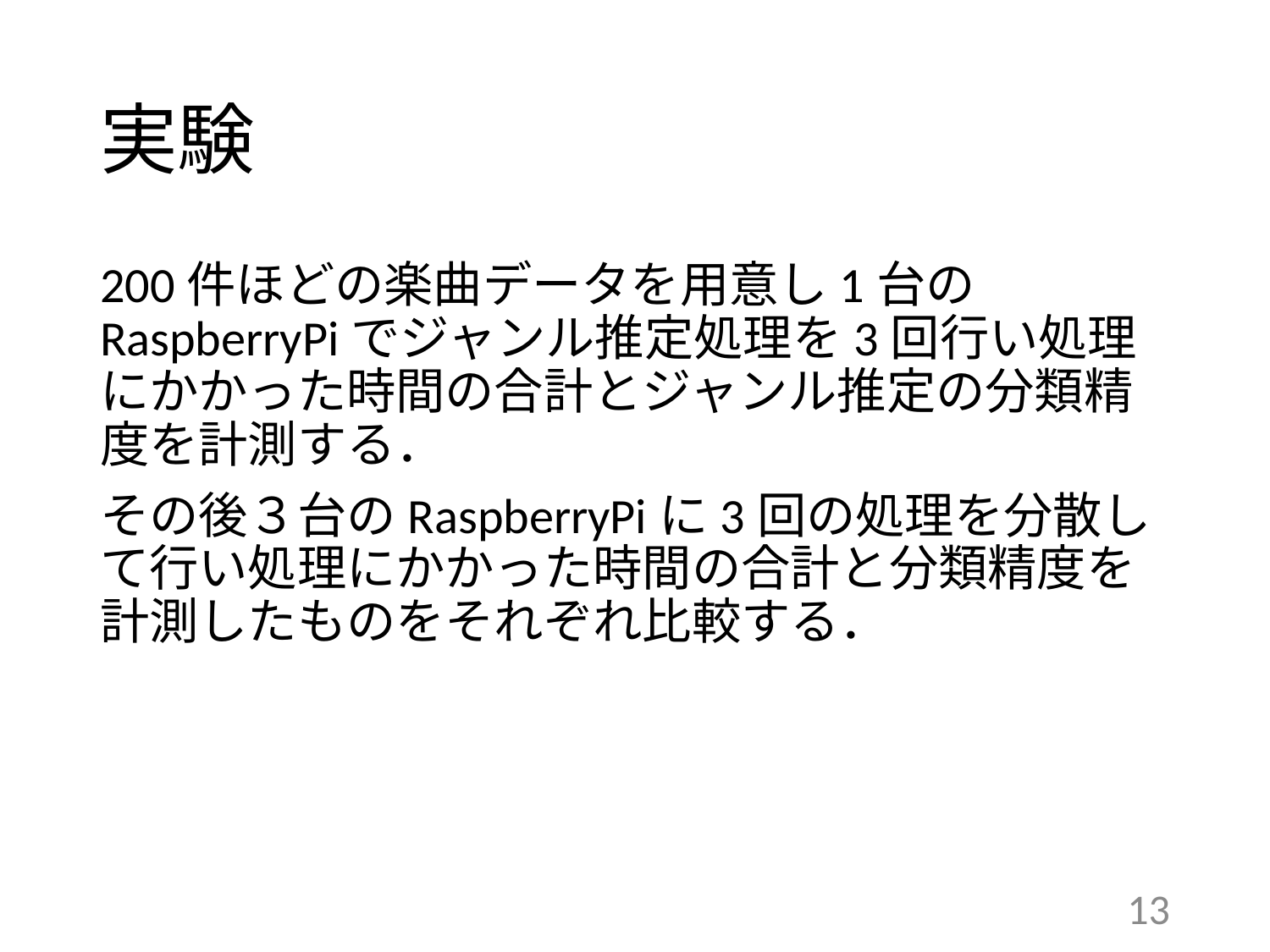

# 実験
200件ほどの楽曲データを用意し1台のRaspberryPiでジャンル推定処理を3回行い処理にかかった時間の合計とジャンル推定の分類精度を計測する．
その後３台のRaspberryPiに3回の処理を分散して行い処理にかかった時間の合計と分類精度を計測したものをそれぞれ比較する．
13